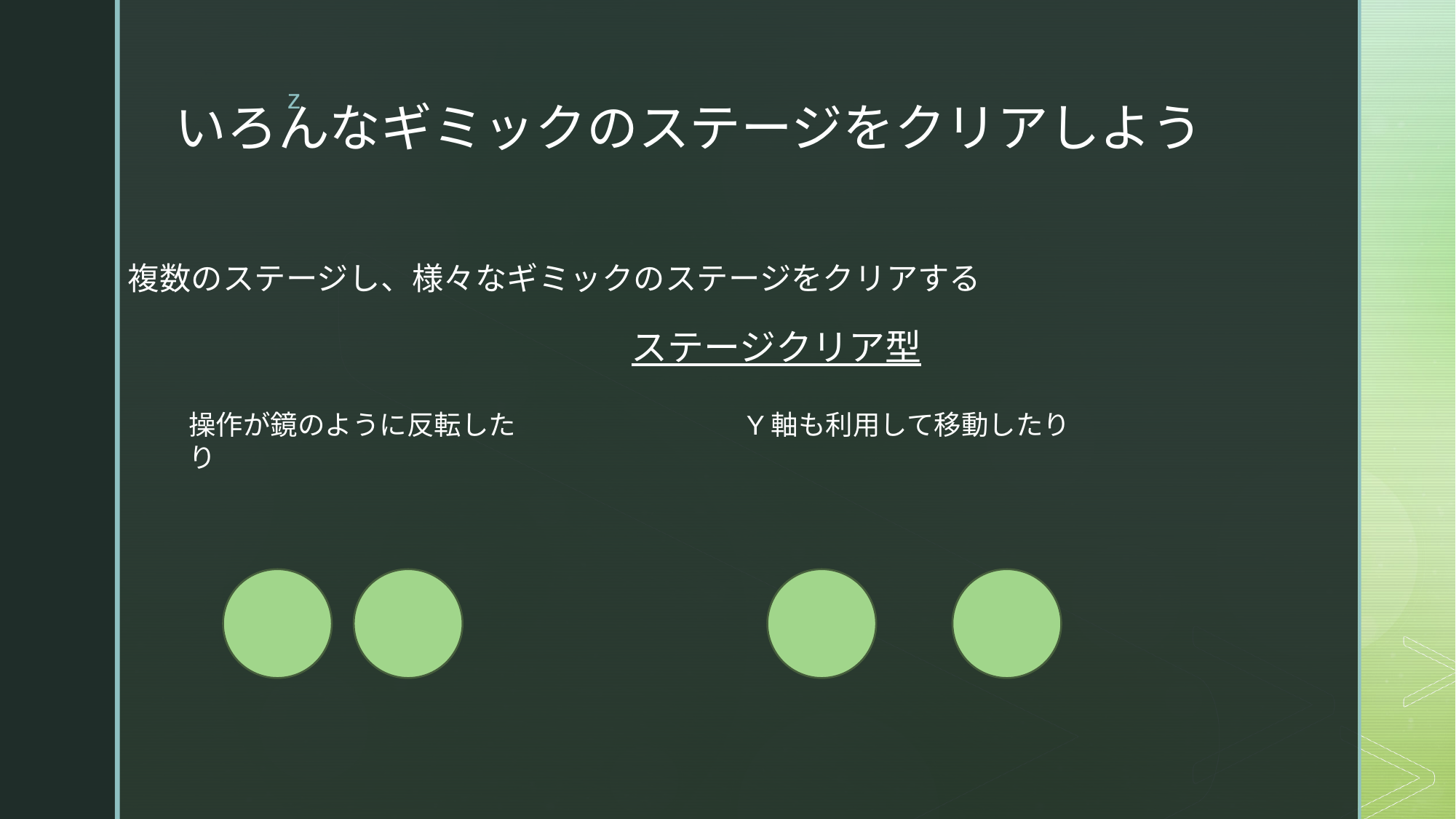

# いろんなギミックのステージをクリアしよう
複数のステージし、様々なギミックのステージをクリアする
                                                                            ステージクリア型
操作が鏡のように反転したり
Y軸も利用して移動したり